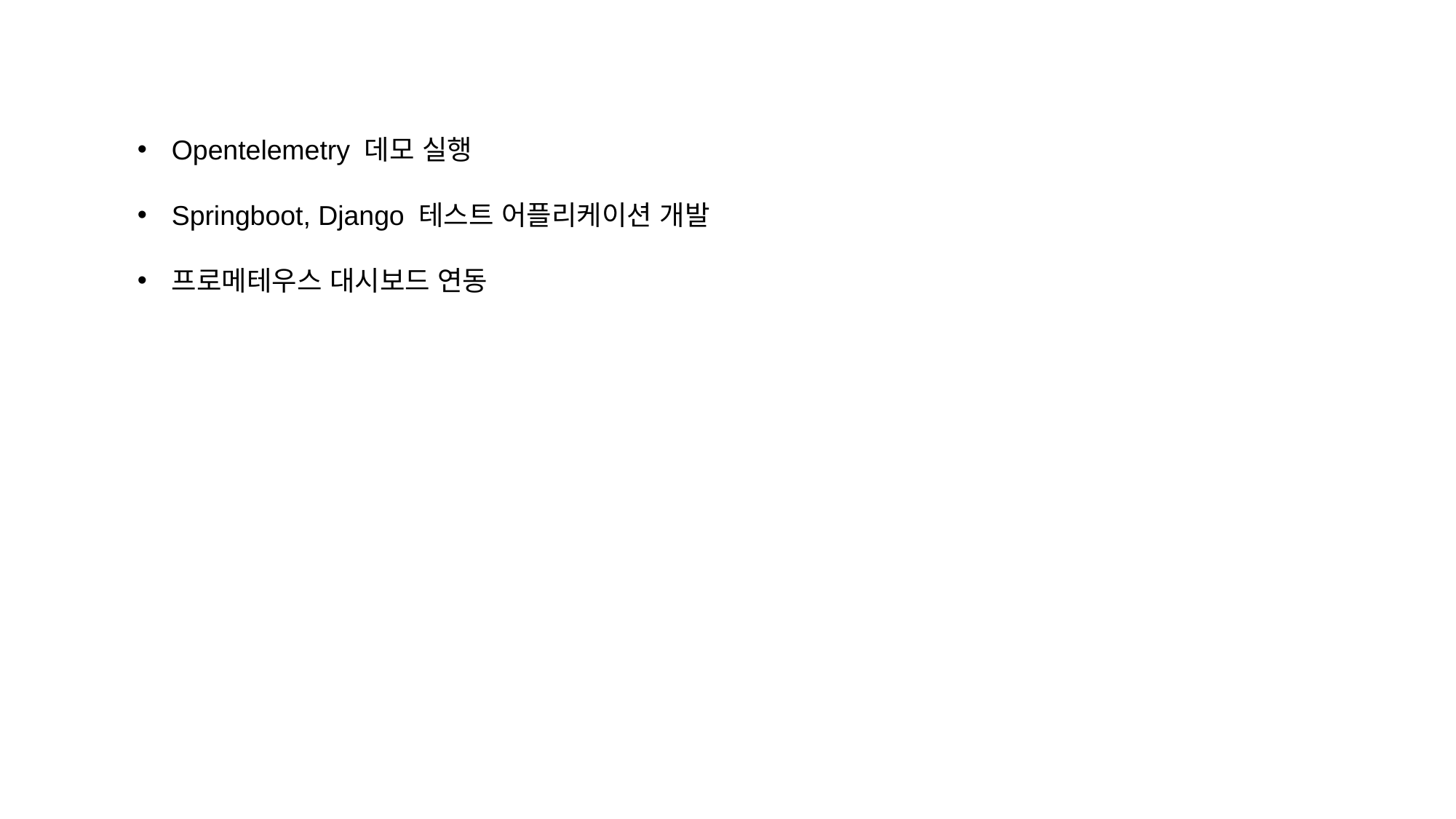

Opentelemetry 데모 실행
Springboot, Django 테스트 어플리케이션 개발
프로메테우스 대시보드 연동